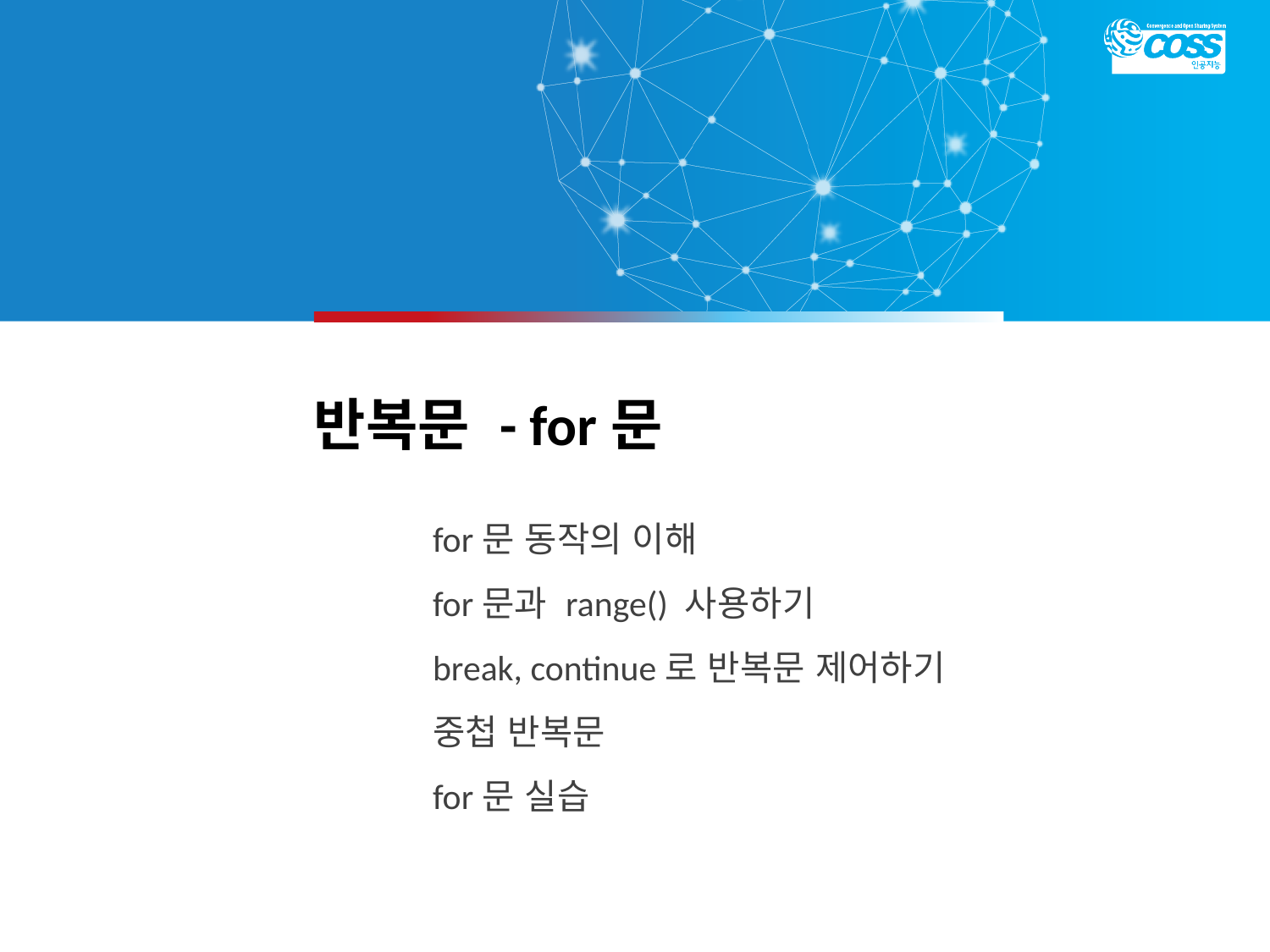

# 반복문 - for문
for문 동작의 이해
for문과 range() 사용하기
break, continue로 반복문 제어하기
중첩 반복문
for문 실습